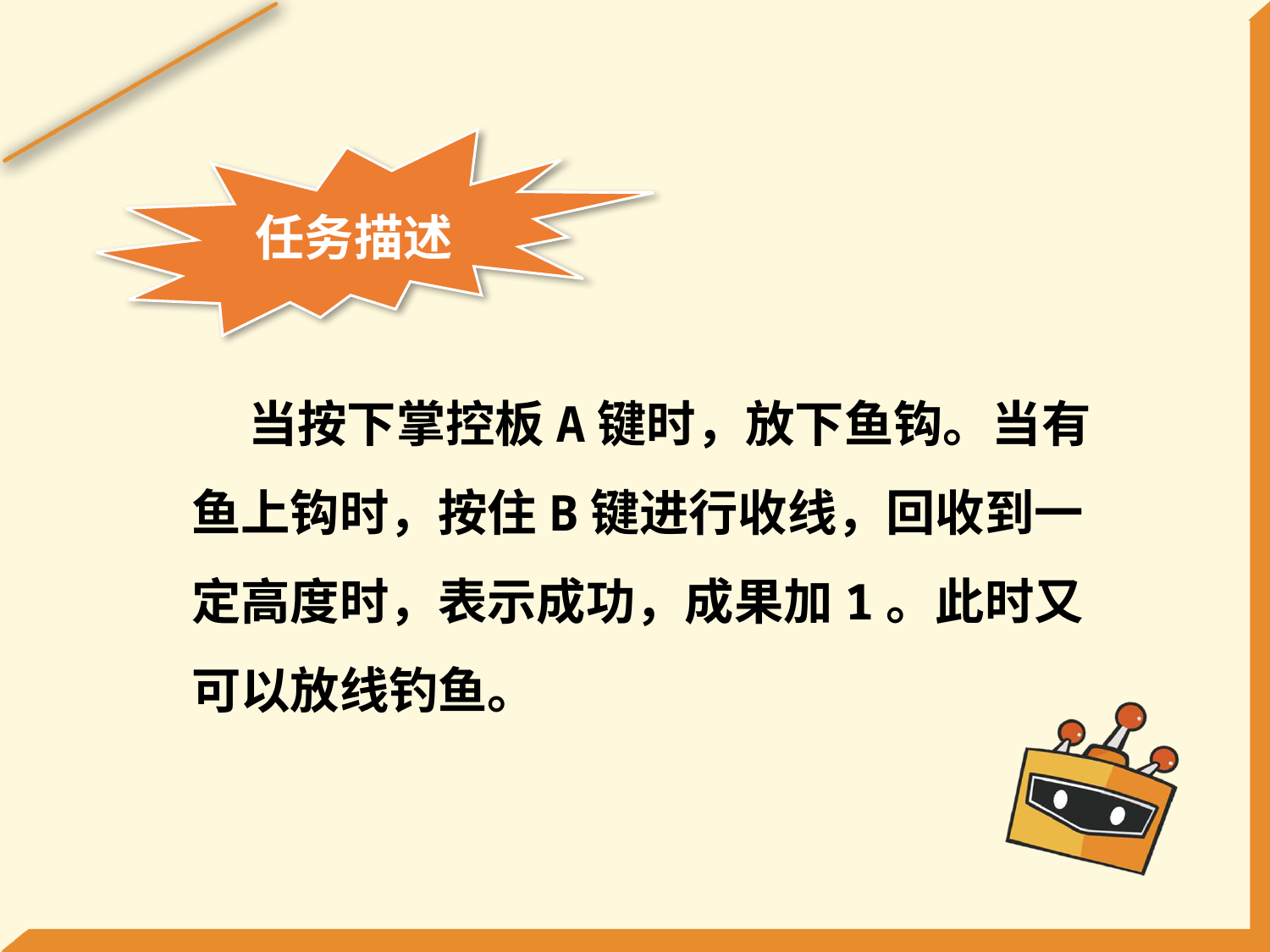

任务描述
    当按下掌控板A键时，放下鱼钩。当有鱼上钩时，按住B键进行收线，回收到一定高度时，表示成功，成果加1。此时又可以放线钓鱼。